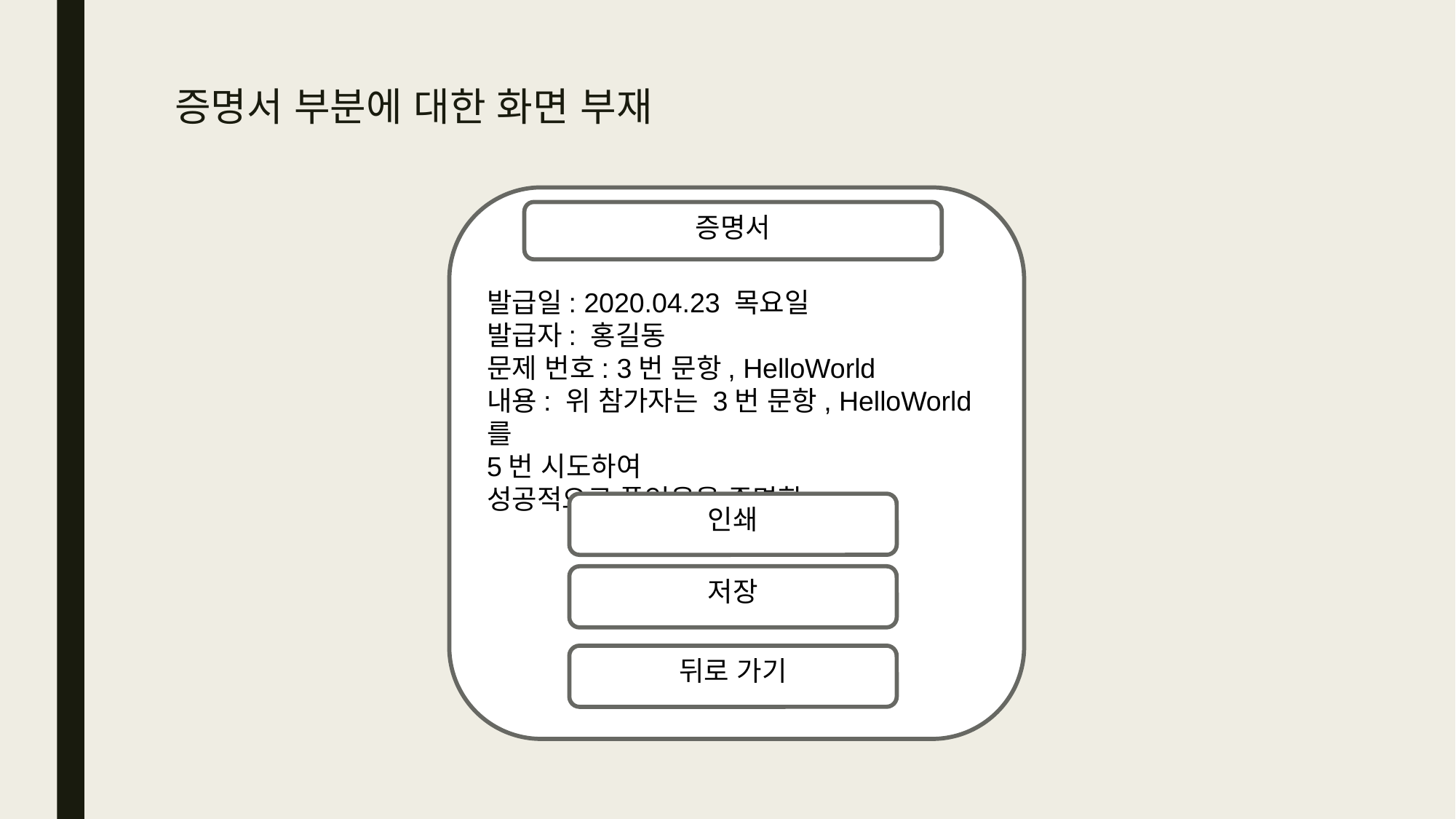

# 증명서 부분에 대한 화면 부재

발급일: 2020.04.23 목요일
발급자: 홍길동
문제 번호: 3번 문항, HelloWorld
내용: 위 참가자는 3번 문항, HelloWorld를
5번 시도하여
성공적으로 풀었음을 증명함

증명서

인쇄
저장
뒤로 가기